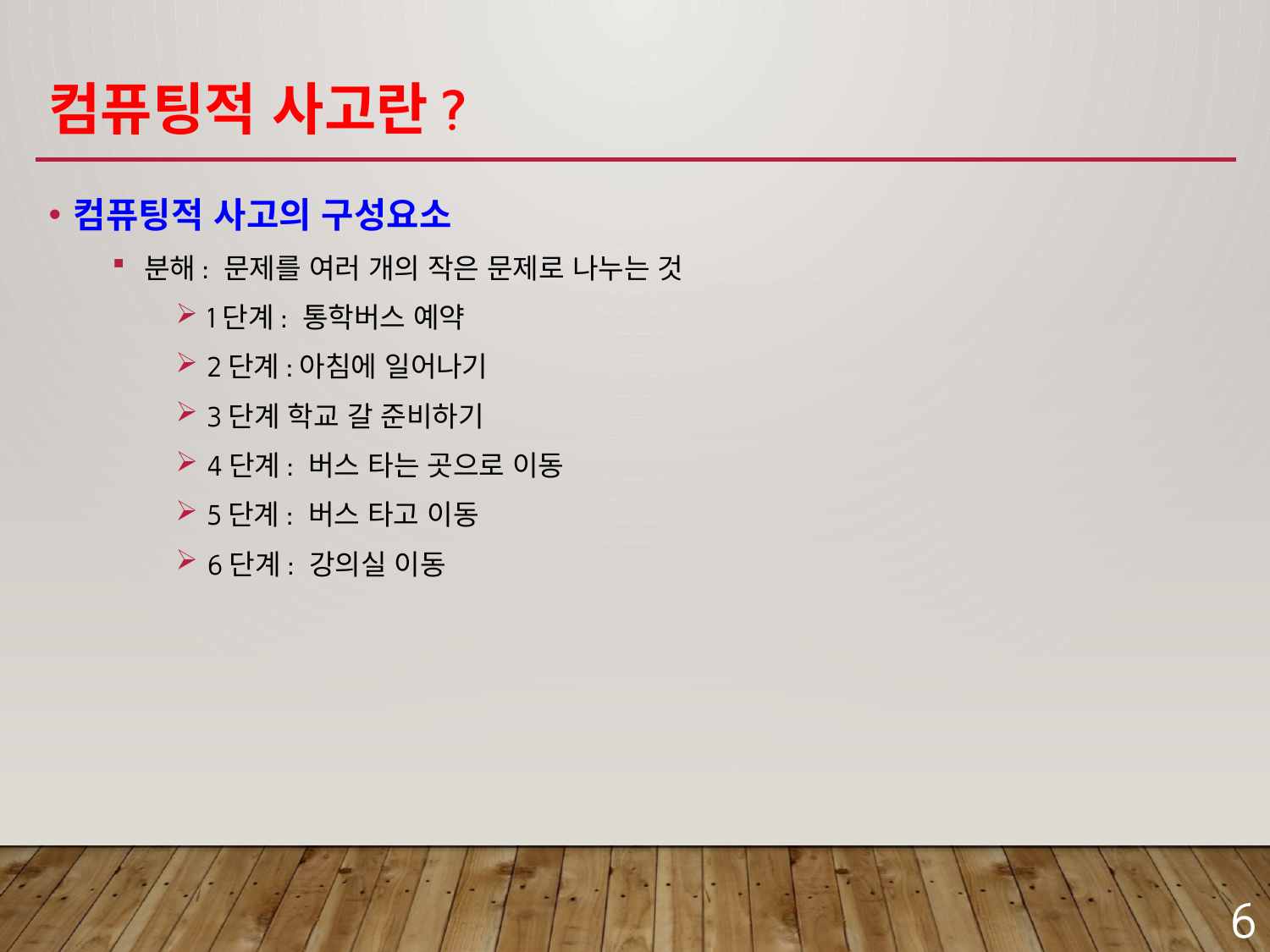

# 컴퓨팅적 사고란?
컴퓨팅적 사고의 구성요소
분해: 문제를 여러 개의 작은 문제로 나누는 것
1단계: 통학버스 예약
2단계:아침에 일어나기
3단계 학교 갈 준비하기
4단계: 버스 타는 곳으로 이동
5단계: 버스 타고 이동
6단계: 강의실 이동